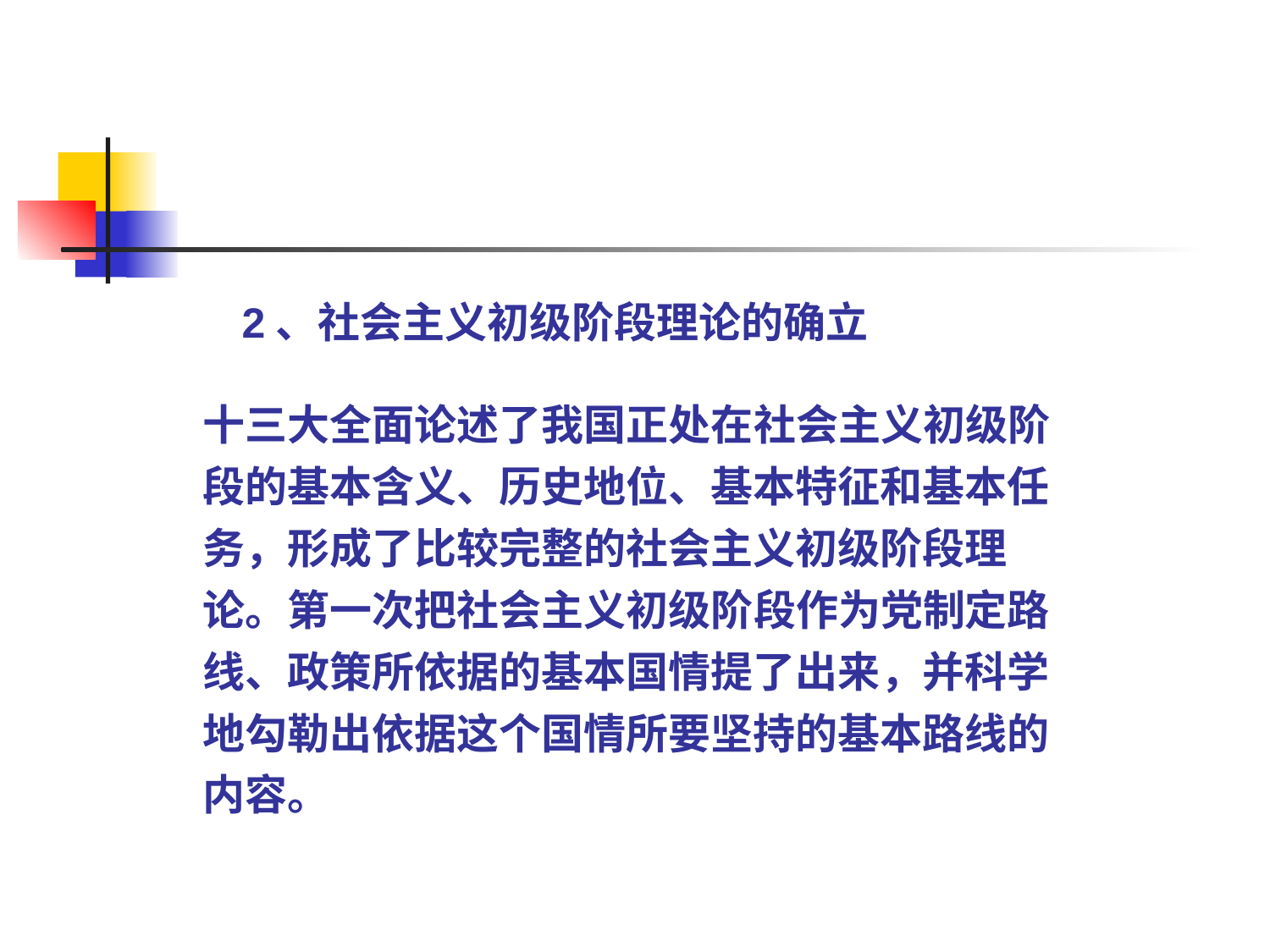

2、社会主义初级阶段理论的确立
十三大全面论述了我国正处在社会主义初级阶段的基本含义、历史地位、基本特征和基本任务，形成了比较完整的社会主义初级阶段理论。第一次把社会主义初级阶段作为党制定路线、政策所依据的基本国情提了出来，并科学地勾勒出依据这个国情所要坚持的基本路线的内容。